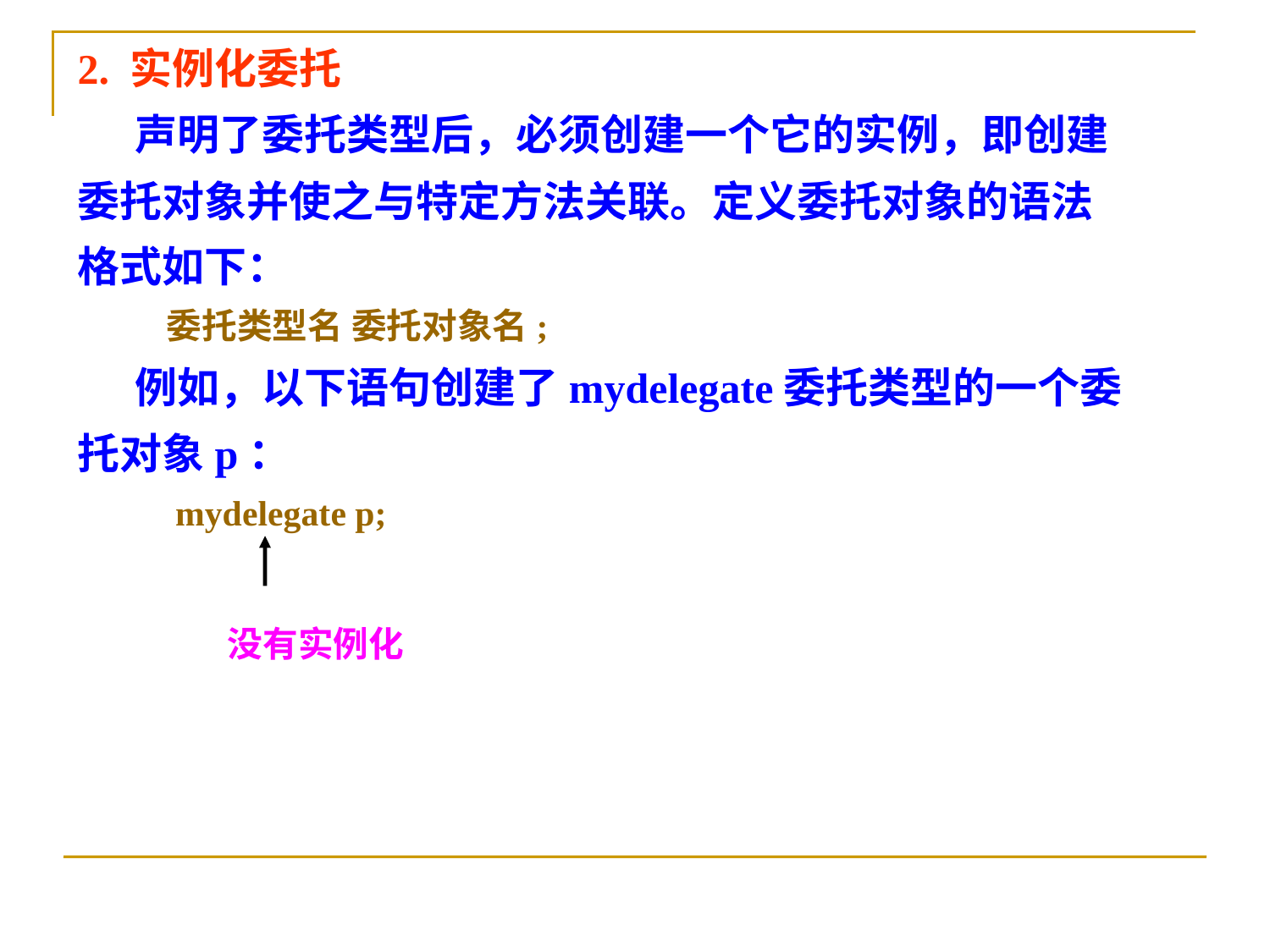

2. 实例化委托
     声明了委托类型后，必须创建一个它的实例，即创建委托对象并使之与特定方法关联。定义委托对象的语法格式如下：
          委托类型名 委托对象名;
     例如，以下语句创建了mydelegate委托类型的一个委托对象p：
           mydelegate p;

没有实例化